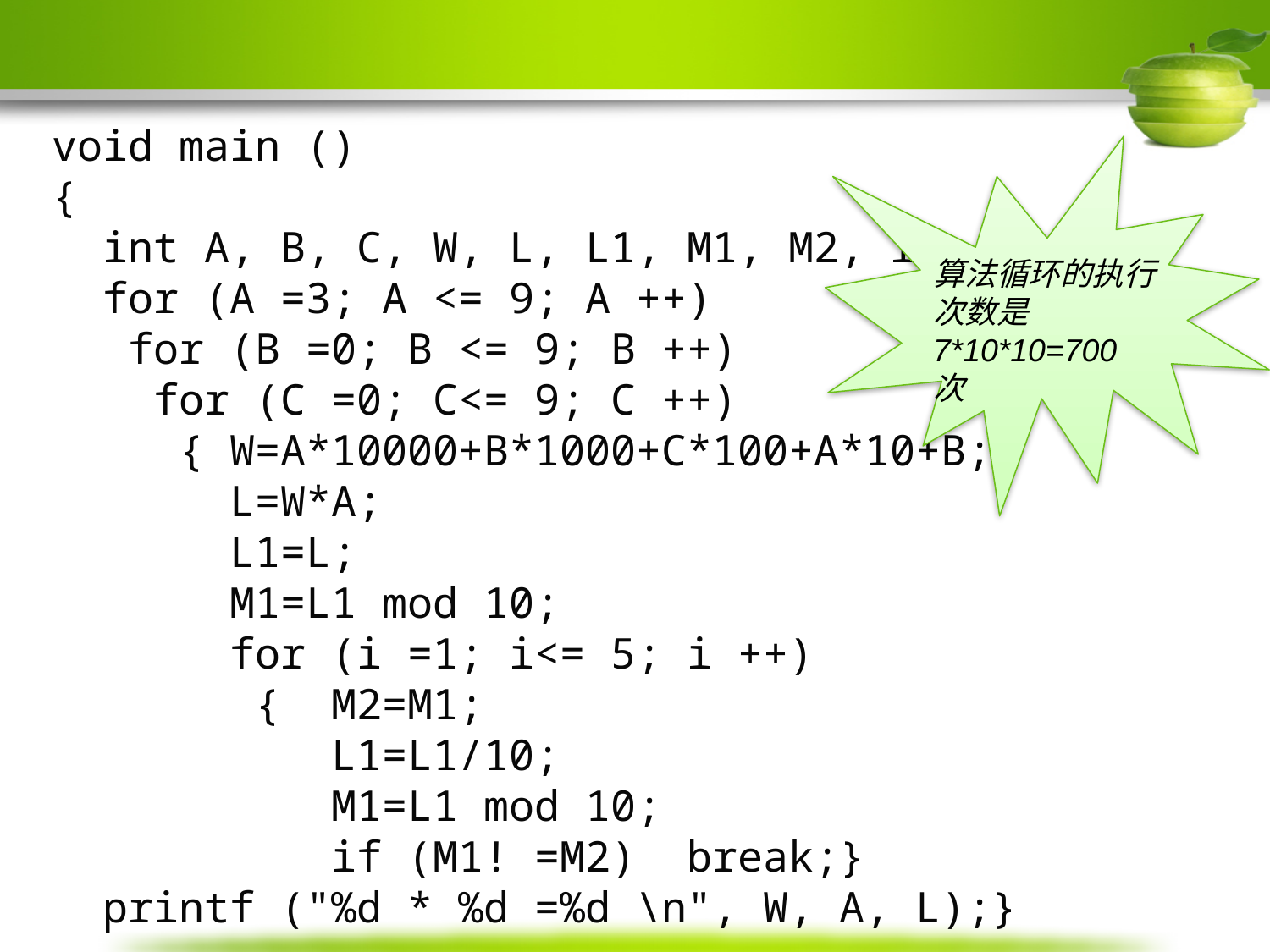

void main ()
{
  int A, B, C, W, L, L1, M1, M2, i;
  for (A =3; A <= 9; A ++)
   for (B =0; B <= 9; B ++)
    for (C =0; C<= 9; C ++)
     { W=A*10000+B*1000+C*100+A*10+B;
       L=W*A;
       L1=L;
       M1=L1 mod 10;
       for (i =1; i<= 5; i ++)
        {  M2=M1;
           L1=L1/10;
           M1=L1 mod 10;
           if (M1! =M2)  break;}
  printf ("%d * %d =%d \n", W, A, L);}
算法循环的执行次数是7*10*10=700次